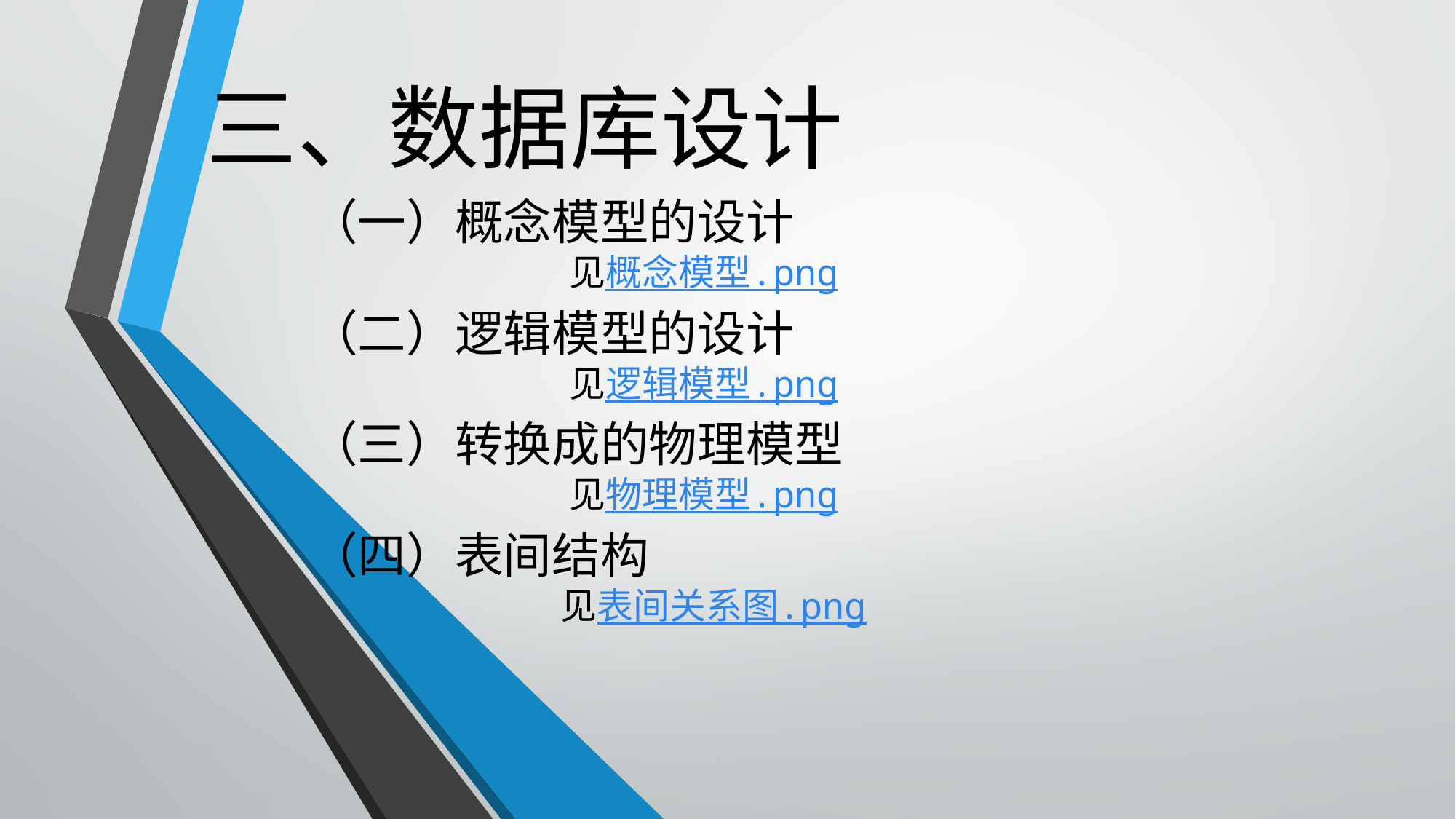

# 三、数据库设计
（一）概念模型的设计
		    见概念模型.png
（二）逻辑模型的设计
		    见逻辑模型.png
（三）转换成的物理模型
		    见物理模型.png
（四）表间结构
		   见表间关系图.png